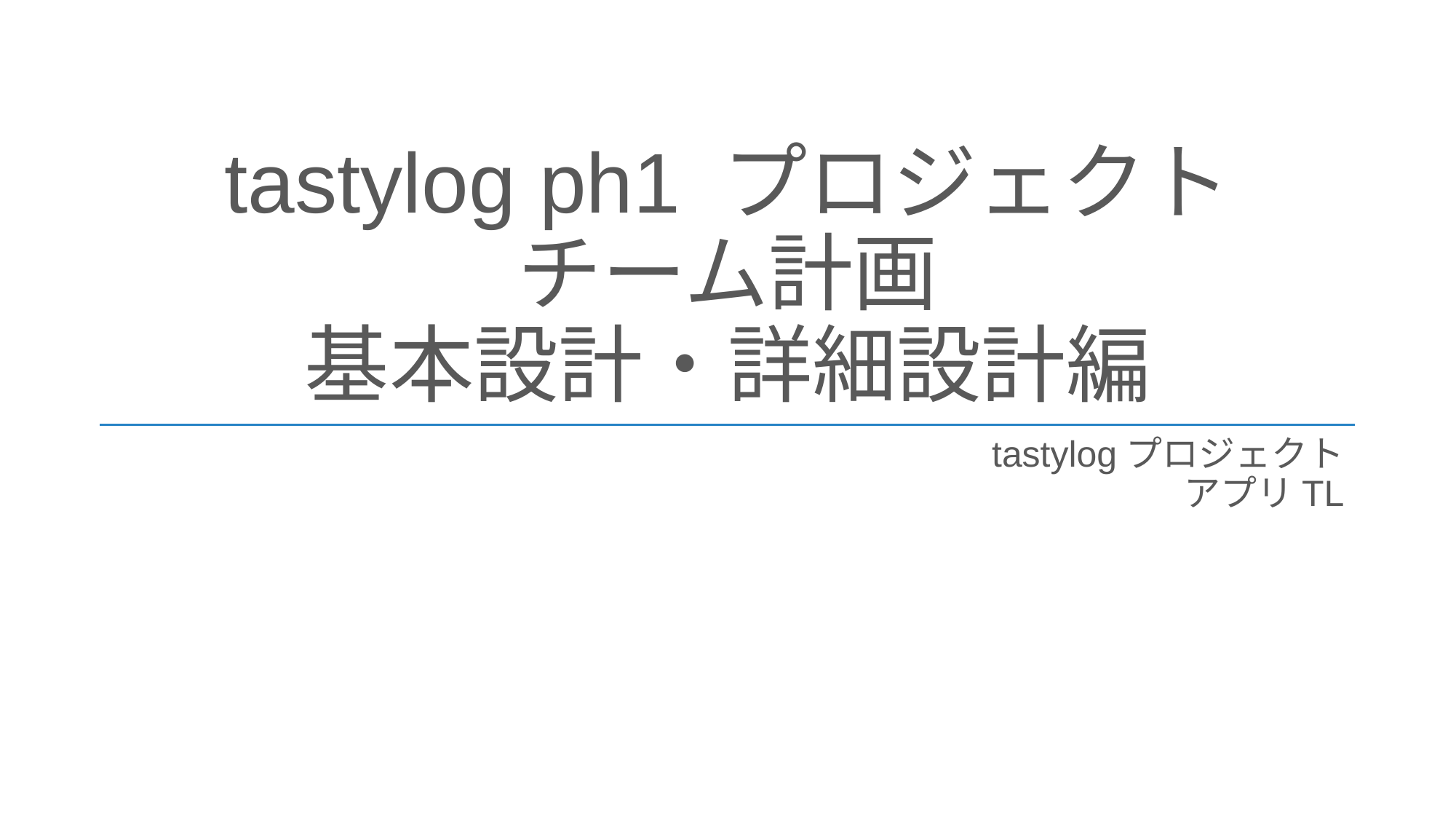

# tastylog ph1 プロジェクト チーム計画 基本設計・詳細設計編
tastylogプロジェクト
アプリTL